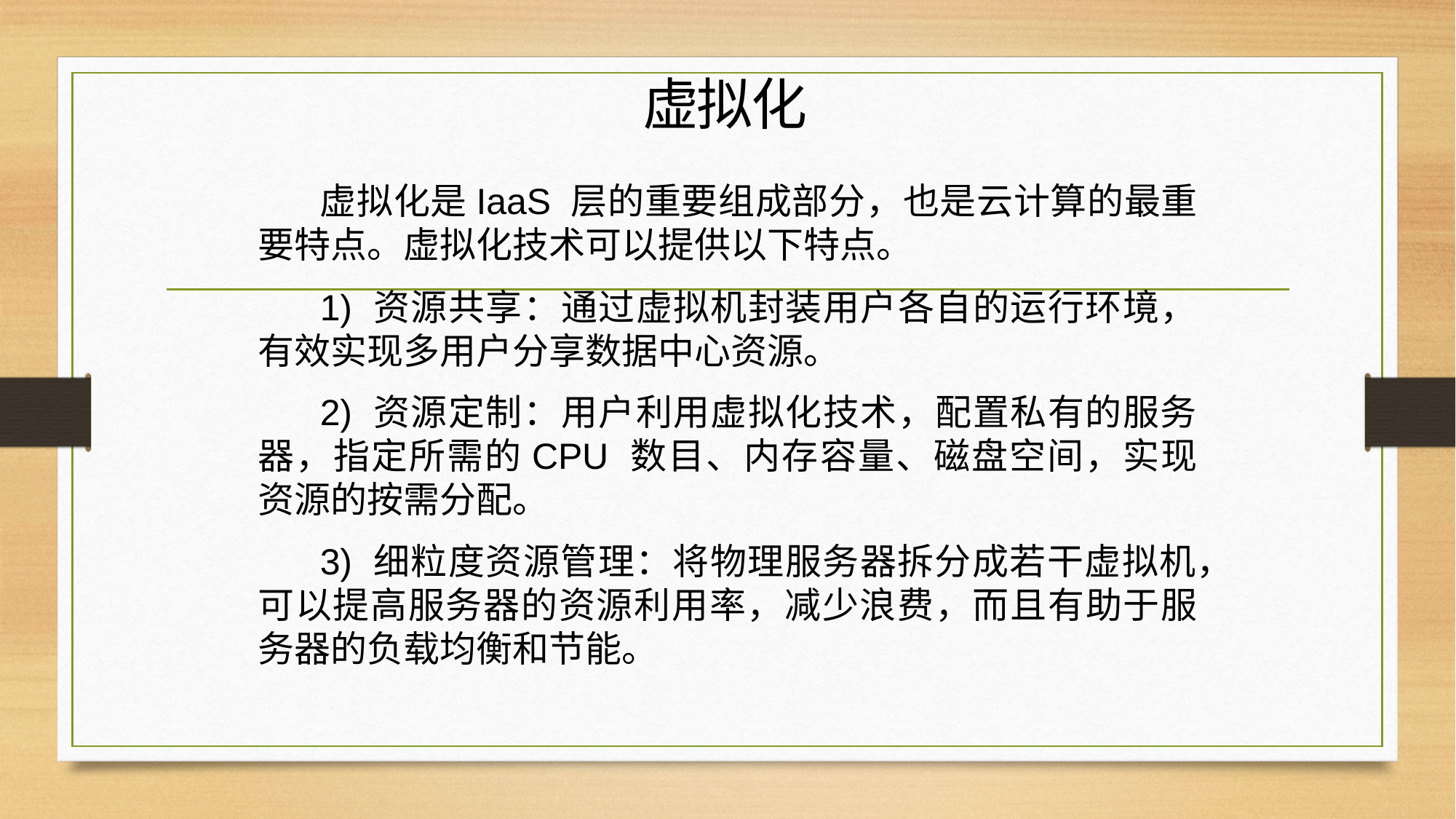

虚拟化
虚拟化是IaaS 层的重要组成部分，也是云计算的最重要特点。虚拟化技术可以提供以下特点。
1) 资源共享：通过虚拟机封装用户各自的运行环境，有效实现多用户分享数据中心资源。
2) 资源定制：用户利用虚拟化技术，配置私有的服务器，指定所需的CPU 数目、内存容量、磁盘空间，实现资源的按需分配。
3) 细粒度资源管理：将物理服务器拆分成若干虚拟机，可以提高服务器的资源利用率，减少浪费，而且有助于服务器的负载均衡和节能。